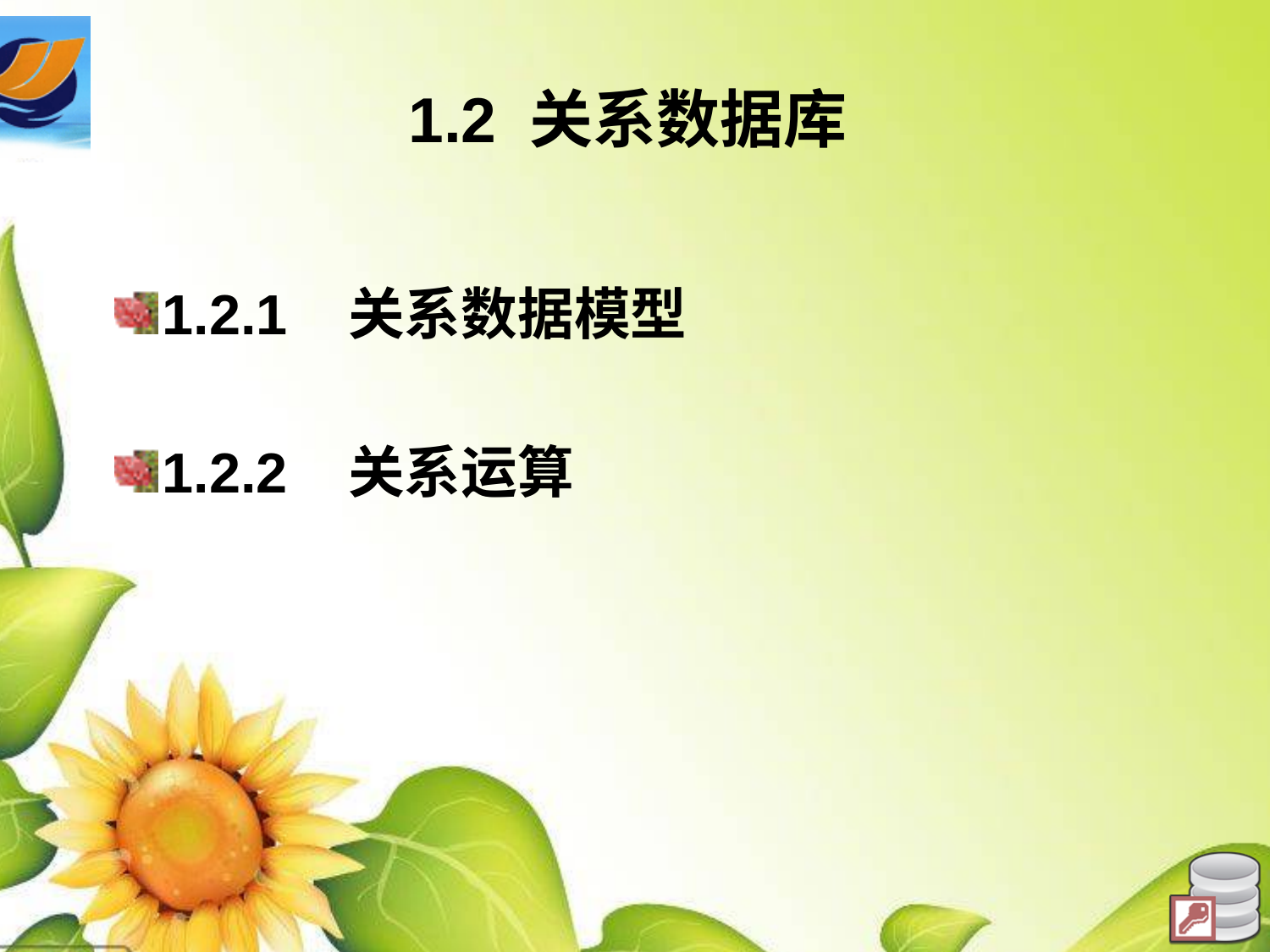

# 1.2 关系数据库
1.2.1   关系数据模型

1.2.2   关系运算